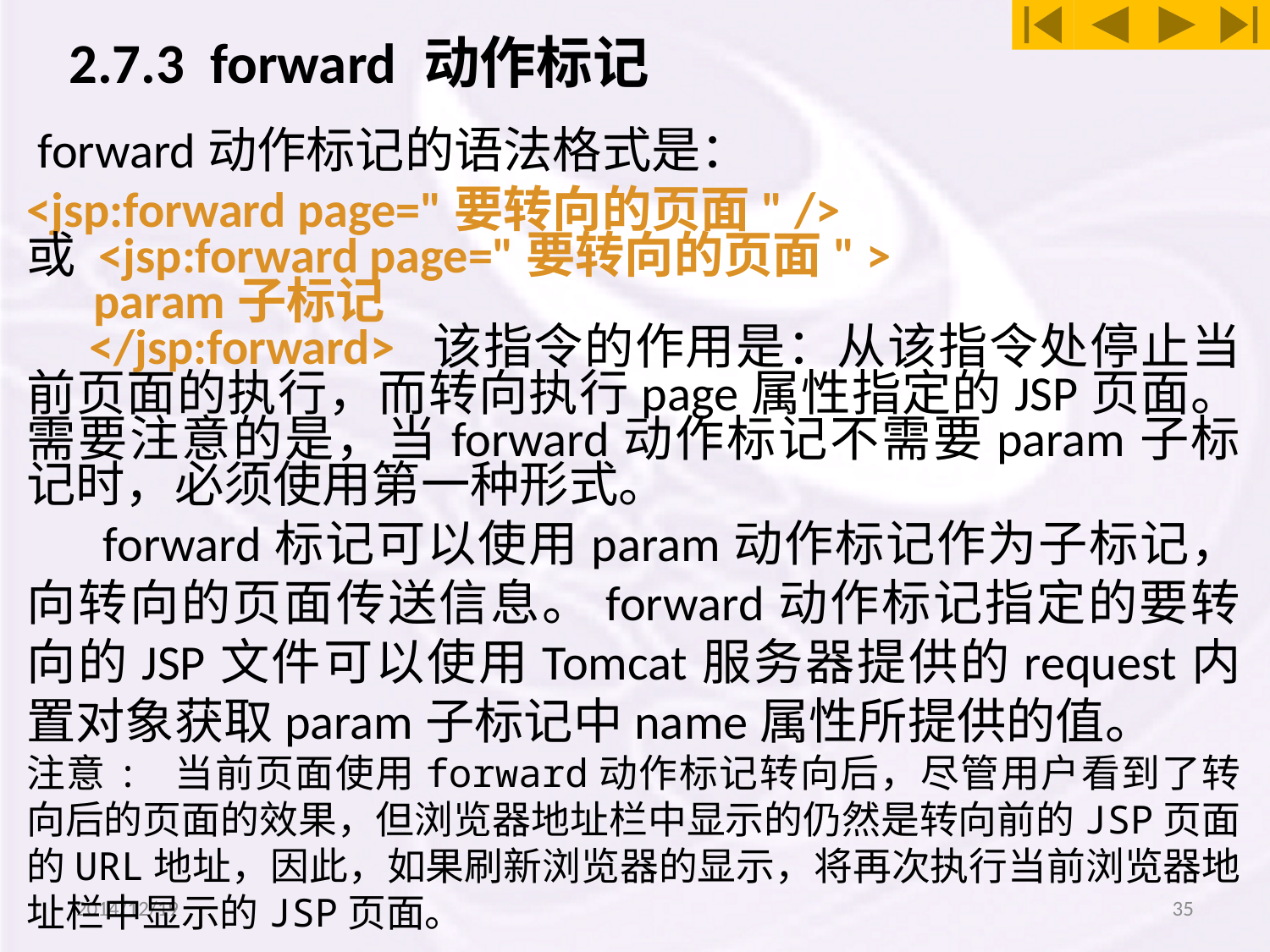

# 2.7.3  forward 动作标记
 forward动作标记的语法格式是：
<jsp:forward page="要转向的页面" />
或 <jsp:forward page="要转向的页面" >
      param子标记
     </jsp:forward>  该指令的作用是：从该指令处停止当前页面的执行，而转向执行page属性指定的JSP页面。需要注意的是，当forward动作标记不需要param子标记时，必须使用第一种形式。
      forward标记可以使用param动作标记作为子标记，向转向的页面传送信息。forward动作标记指定的要转向的JSP文件可以使用Tomcat服务器提供的request内置对象获取param子标记中name属性所提供的值。
注意: 当前页面使用forward动作标记转向后，尽管用户看到了转向后的页面的效果，但浏览器地址栏中显示的仍然是转向前的JSP页面的URL地址，因此，如果刷新浏览器的显示，将再次执行当前浏览器地址栏中显示的JSP页面。
2014/12/19
35